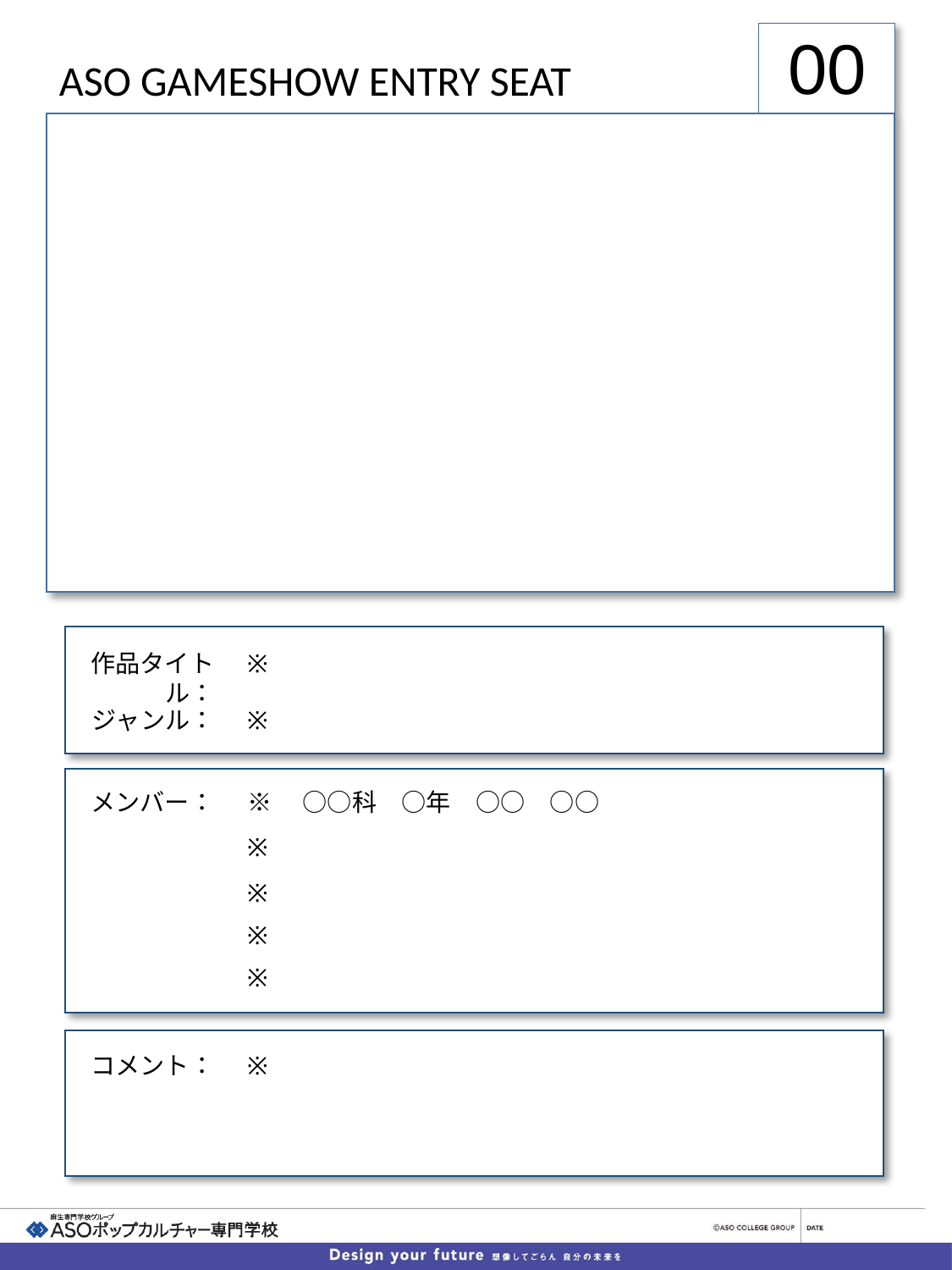

00
※
※
※　○○科　○年　○○　○○
※
※
※
※
※